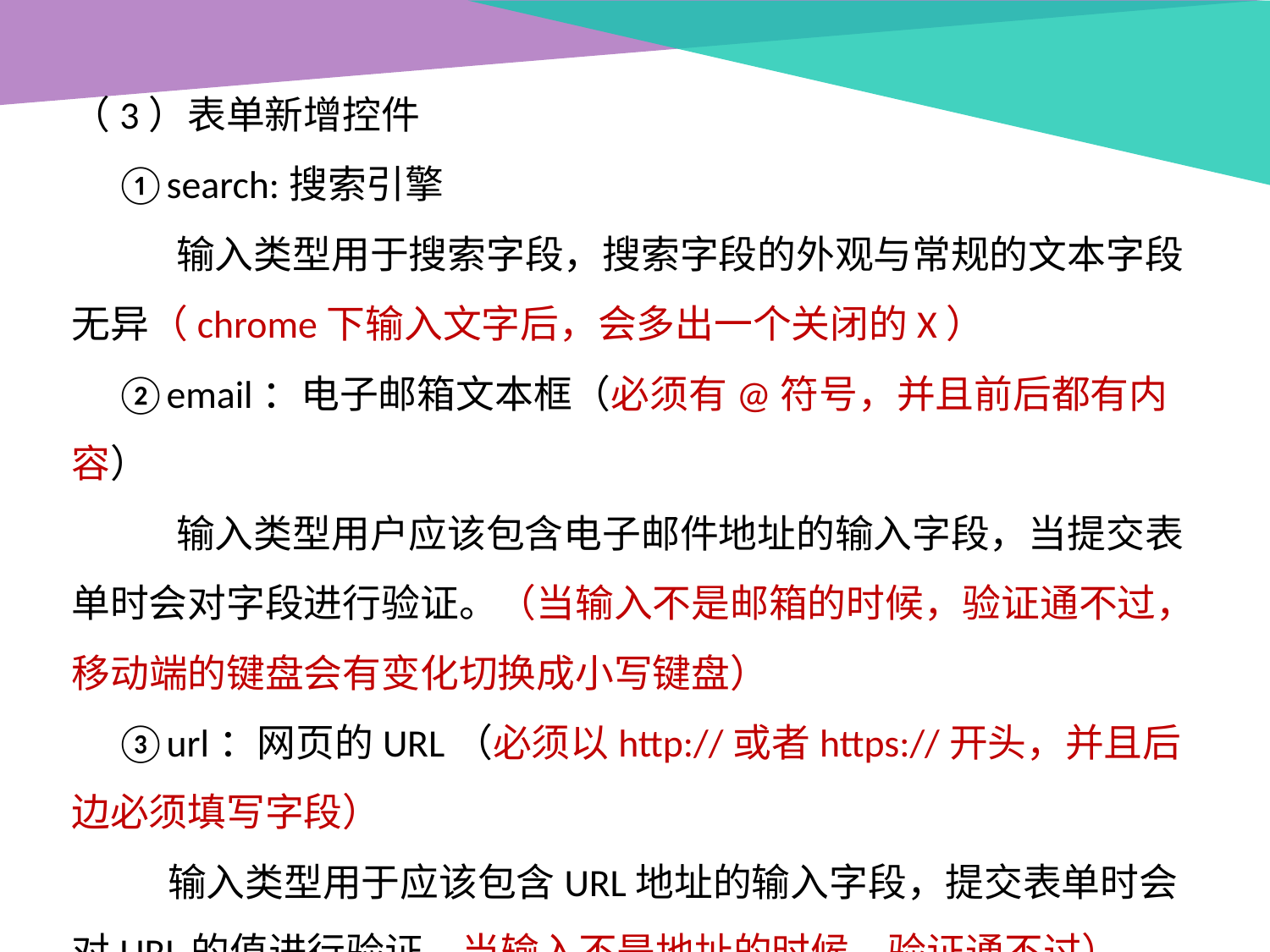

（3）表单新增控件
     ①search:搜索引擎
           输入类型用于搜索字段，搜索字段的外观与常规的文本字段无异（chrome下输入文字后，会多出一个关闭的X）
     ②email：电子邮箱文本框（必须有@符号，并且前后都有内容）
           输入类型用户应该包含电子邮件地址的输入字段，当提交表单时会对字段进行验证。（当输入不是邮箱的时候，验证通不过，移动端的键盘会有变化切换成小写键盘）
     ③url：网页的URL（必须以http://或者https://开头，并且后边必须填写字段）
          输入类型用于应该包含URL地址的输入字段，提交表单时会对URL的值进行验证。当输入不是地址的时候，验证通不过）